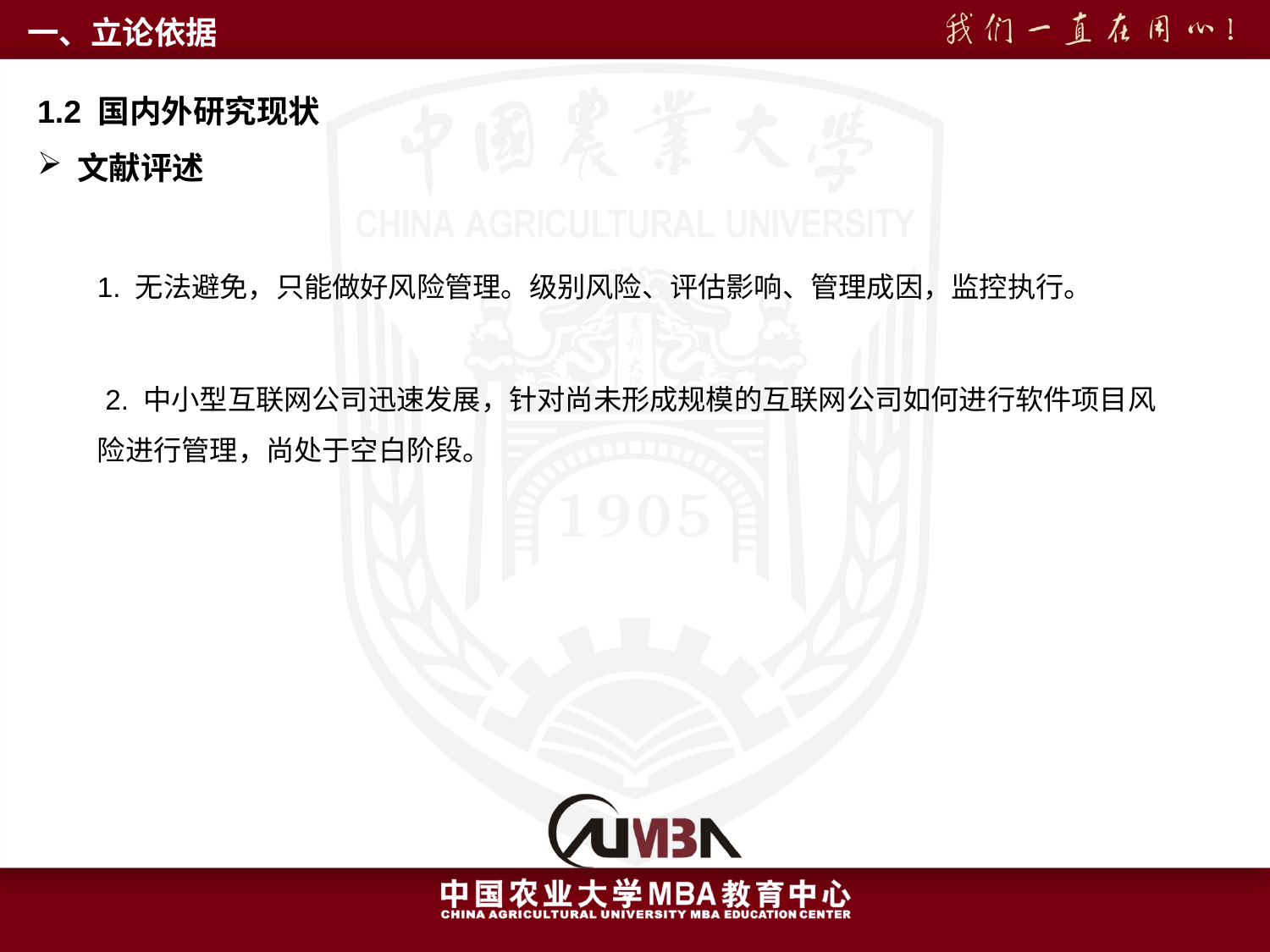

一、立论依据
1.2 国内外研究现状
文献评述
1. 无法避免，只能做好风险管理。级别风险、评估影响、管理成因，监控执行。

 2. 中小型互联网公司迅速发展，针对尚未形成规模的互联网公司如何进行软件项目风险进行管理，尚处于空白阶段。